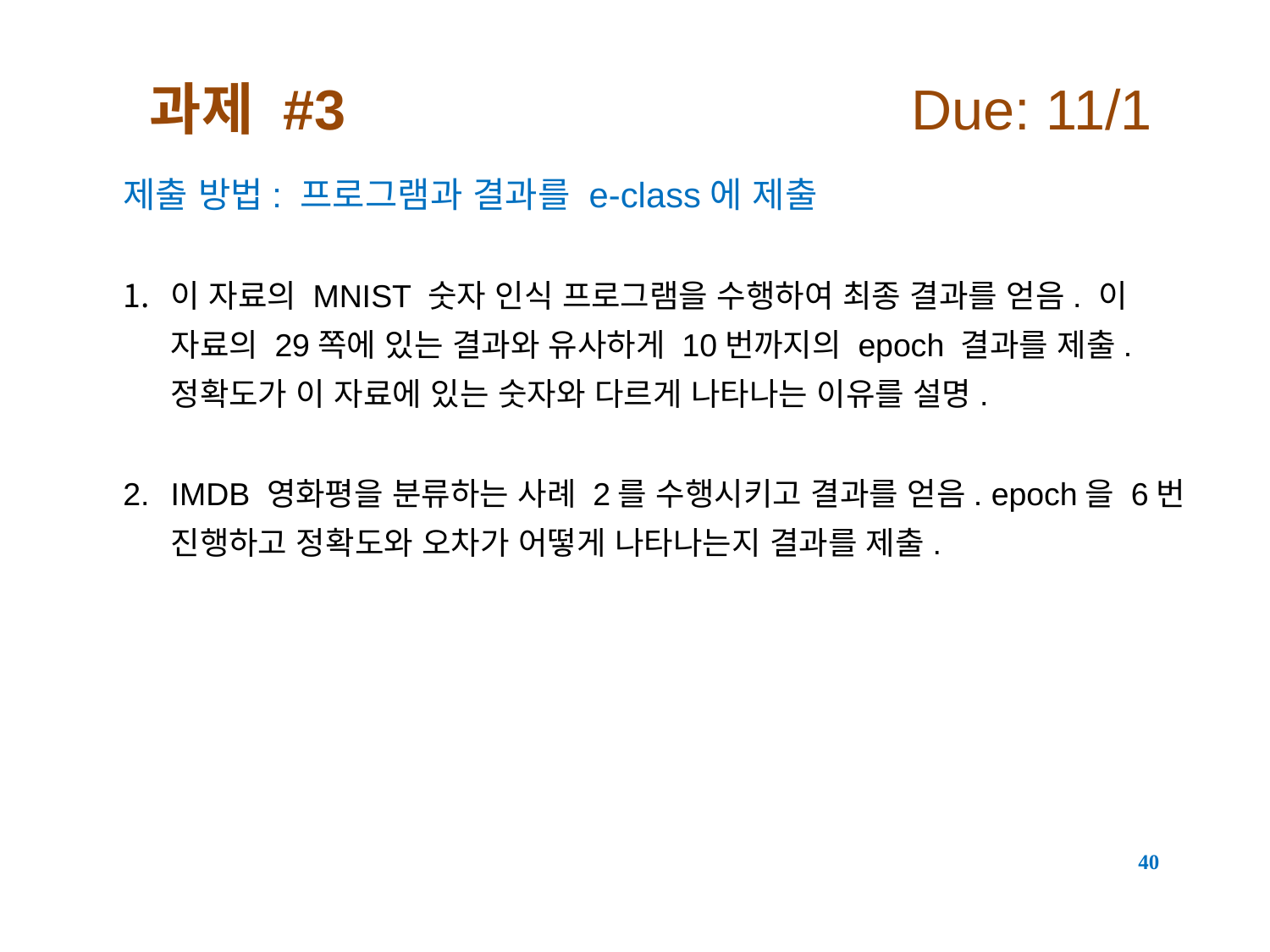

# 과제 #3					Due: 11/1
제출 방법: 프로그램과 결과를 e-class에 제출

이 자료의 MNIST 숫자 인식 프로그램을 수행하여 최종 결과를 얻음. 이 자료의 29쪽에 있는 결과와 유사하게 10번까지의 epoch 결과를 제출. 정확도가 이 자료에 있는 숫자와 다르게 나타나는 이유를 설명.

IMDB 영화평을 분류하는 사례 2를 수행시키고 결과를 얻음. epoch을 6번 진행하고 정확도와 오차가 어떻게 나타나는지 결과를 제출.
40